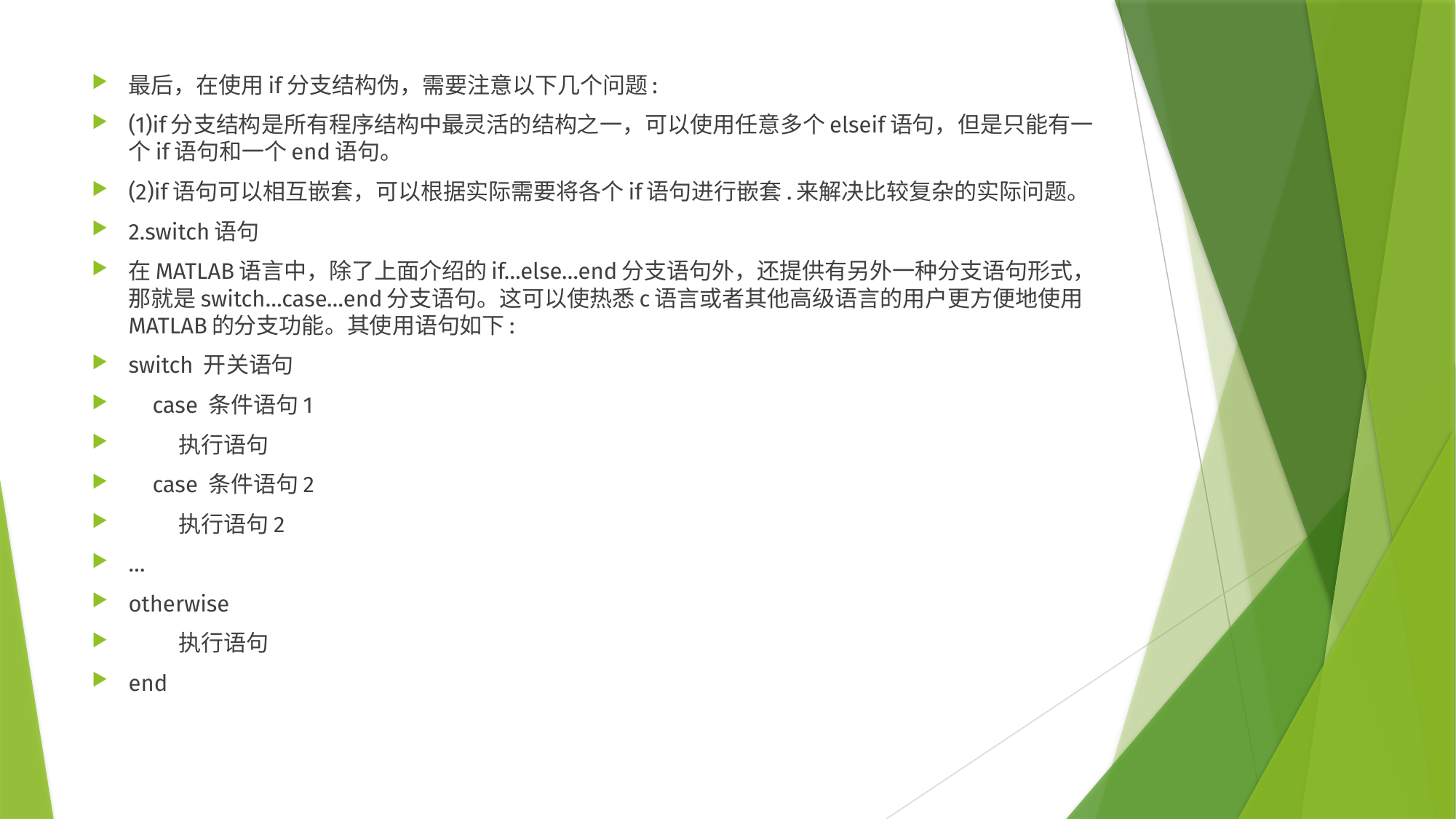

最后，在使用if分支结构伪，需要注意以下几个问题:
(1)if分支结构是所有程序结构中最灵活的结构之一，可以使用任意多个elseif语句，但是只能有一个if语句和一个end语句。
(2)if语句可以相互嵌套，可以根据实际需要将各个if语句进行嵌套.来解决比较复杂的实际问题。
2.switch语句
在MATLAB语言中，除了上面介绍的if…else…end分支语句外，还提供有另外一种分支语句形式，那就是switch…case…end分支语句。这可以使热悉c语言或者其他高级语言的用户更方便地使用MATLAB的分支功能。其使用语句如下:
switch 开关语句
    case 条件语句1
         执行语句
    case 条件语句2
         执行语句2
…
otherwise
         执行语句
end